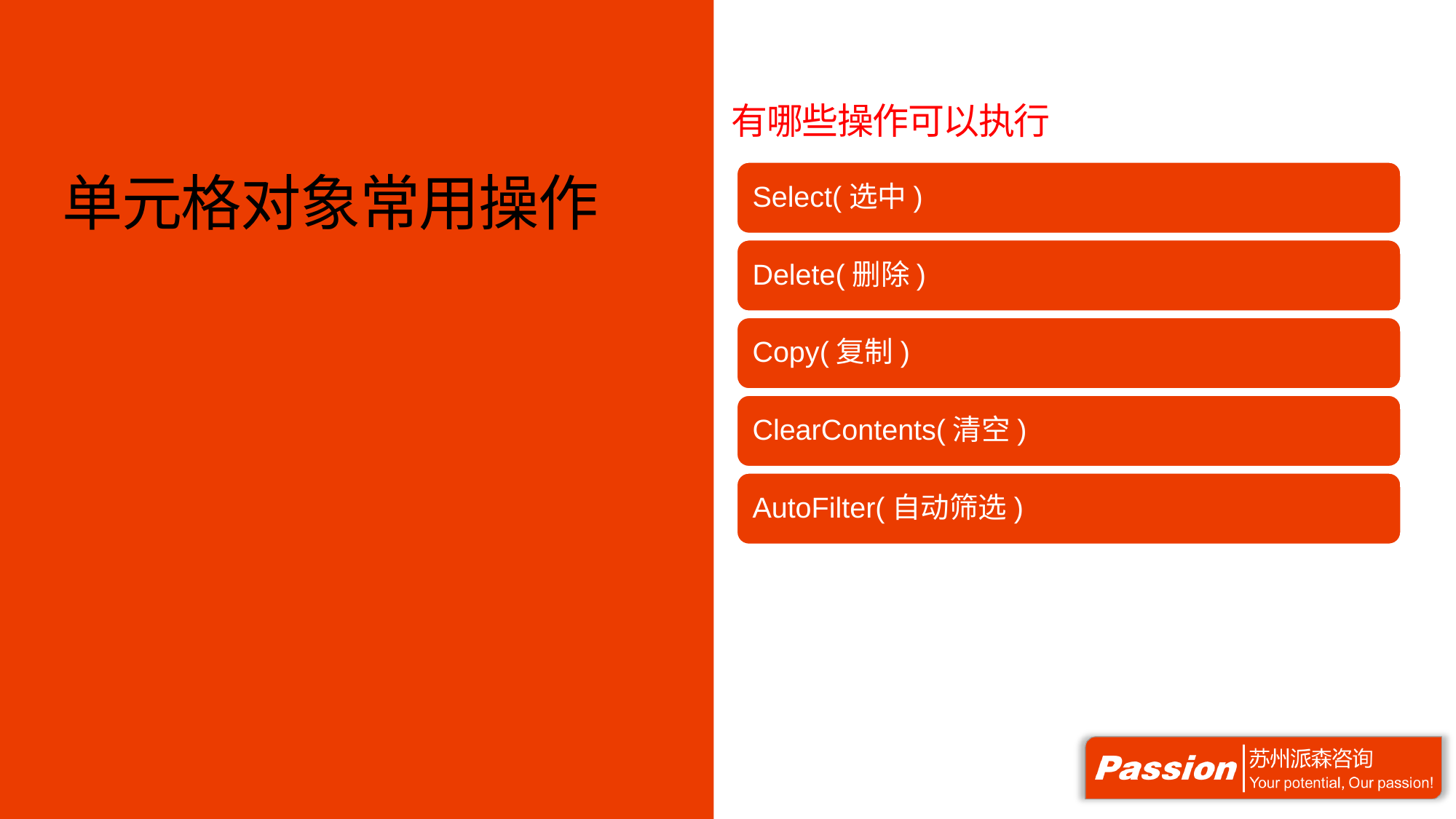

有哪些操作可以执行
Select(选中)
Delete(删除)
Copy(复制)
ClearContents(清空)
AutoFilter(自动筛选)
单元格对象常用操作